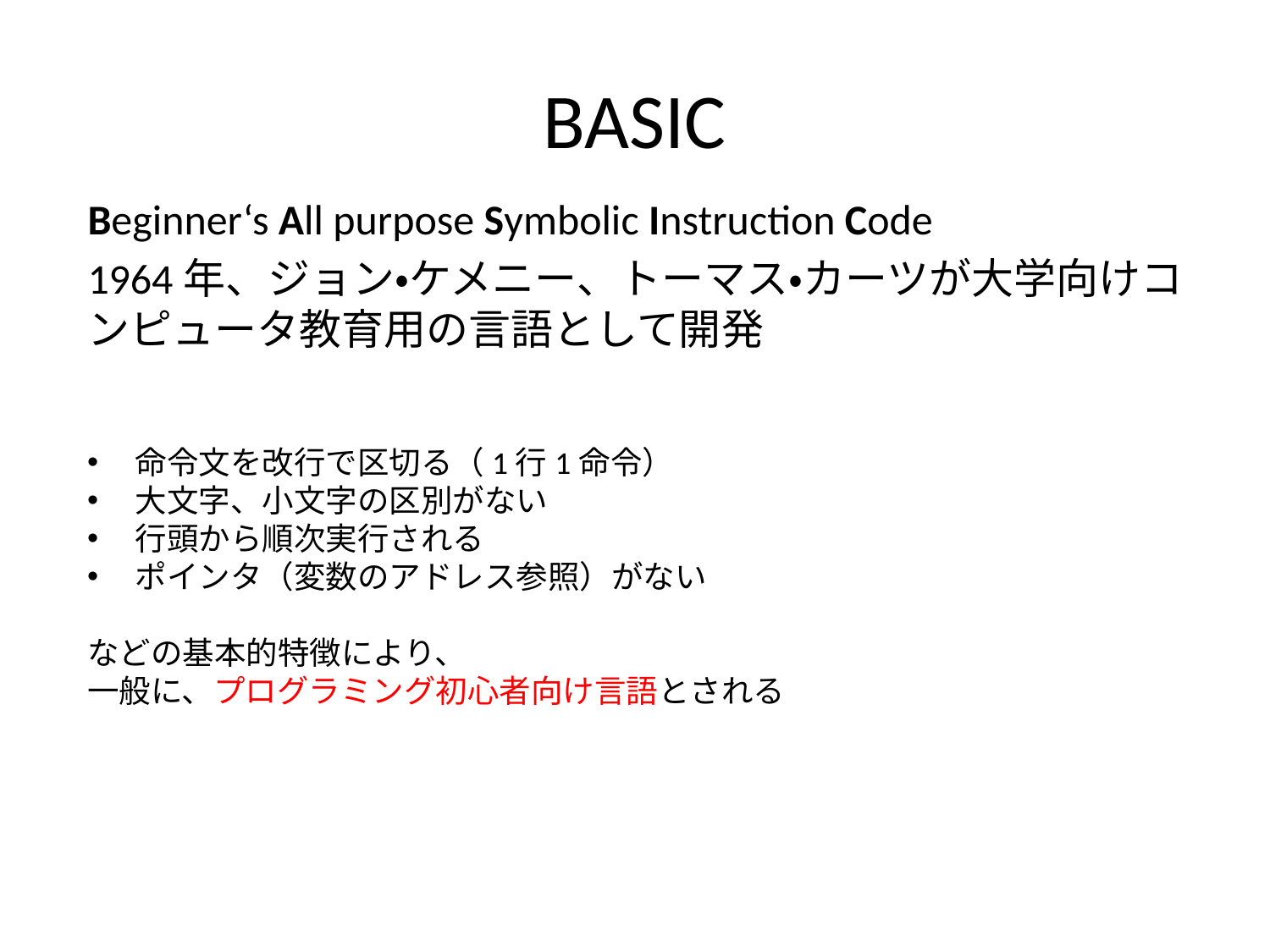

# BASIC
Beginner‘s All purpose Symbolic Instruction Code
1964年、ジョン・ケメニー、トーマス・カーツが大学向けコンピュータ教育用の言語として開発

命令文を改行で区切る（1行1命令）
大文字、小文字の区別がない
行頭から順次実行される
ポインタ（変数のアドレス参照）がない

などの基本的特徴により、
一般に、プログラミング初心者向け言語とされる